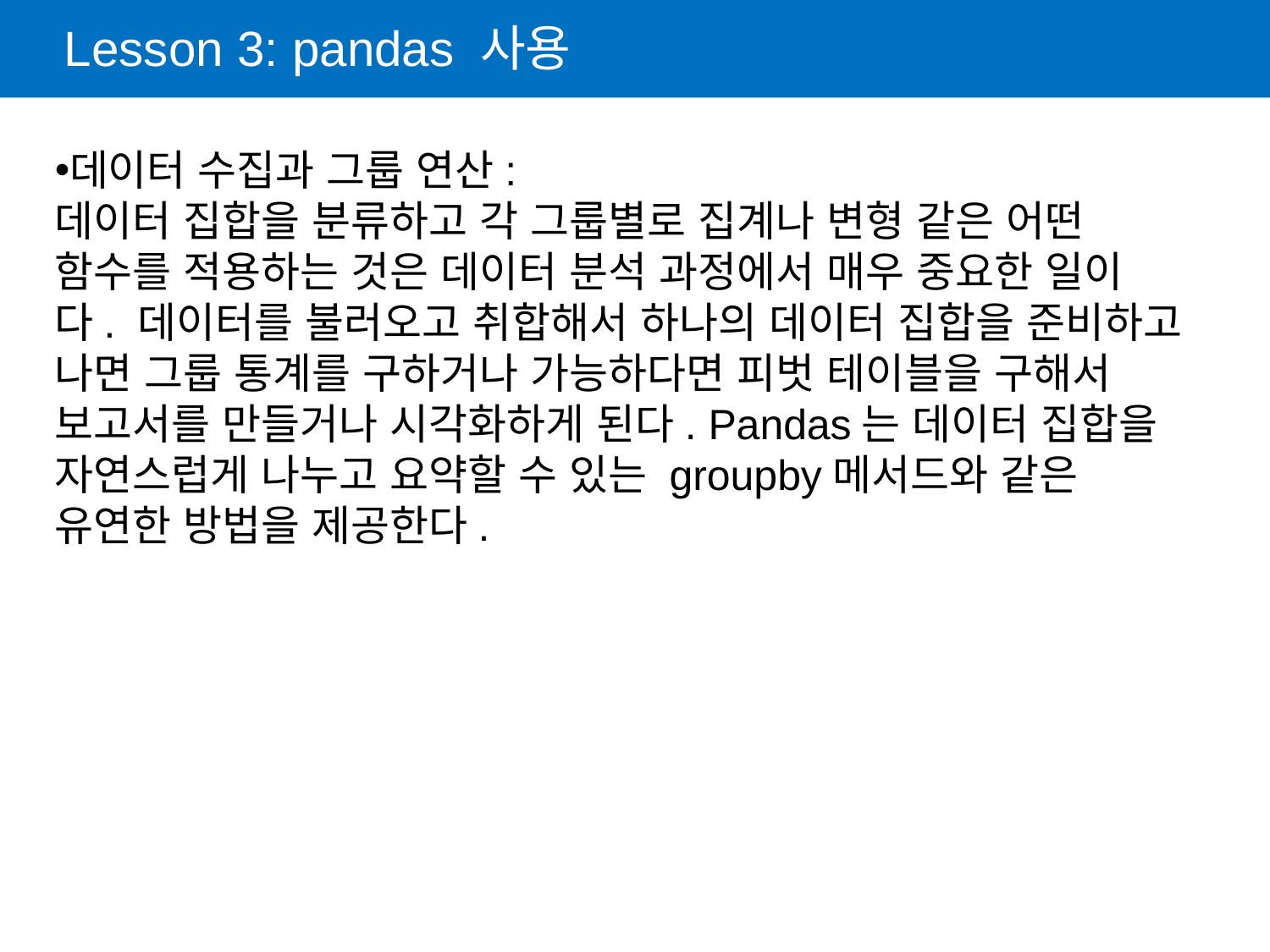

# Lesson 3: pandas 사용
데이터 수집과 그룹 연산:
데이터 집합을 분류하고 각 그룹별로 집계나 변형 같은 어떤 함수를 적용하는 것은 데이터 분석 과정에서 매우 중요한 일이다. 데이터를 불러오고 취합해서 하나의 데이터 집합을 준비하고 나면 그룹 통계를 구하거나 가능하다면 피벗 테이블을 구해서 보고서를 만들거나 시각화하게 된다. Pandas는 데이터 집합을 자연스럽게 나누고 요약할 수 있는 groupby메서드와 같은 유연한 방법을 제공한다.